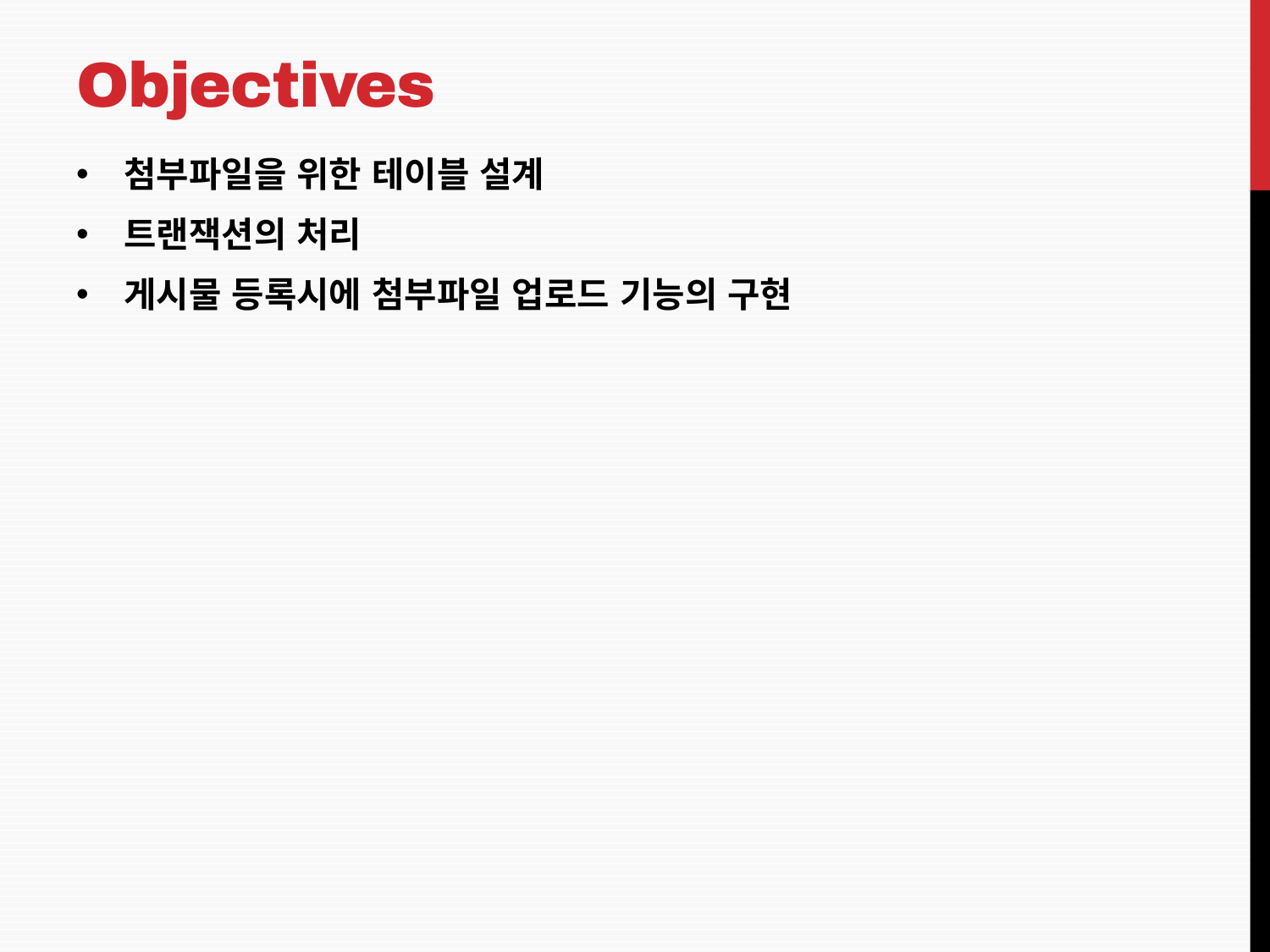

# Objectives
첨부파일을 위한 테이블 설계
트랜잭션의 처리
게시물 등록시에 첨부파일 업로드 기능의 구현